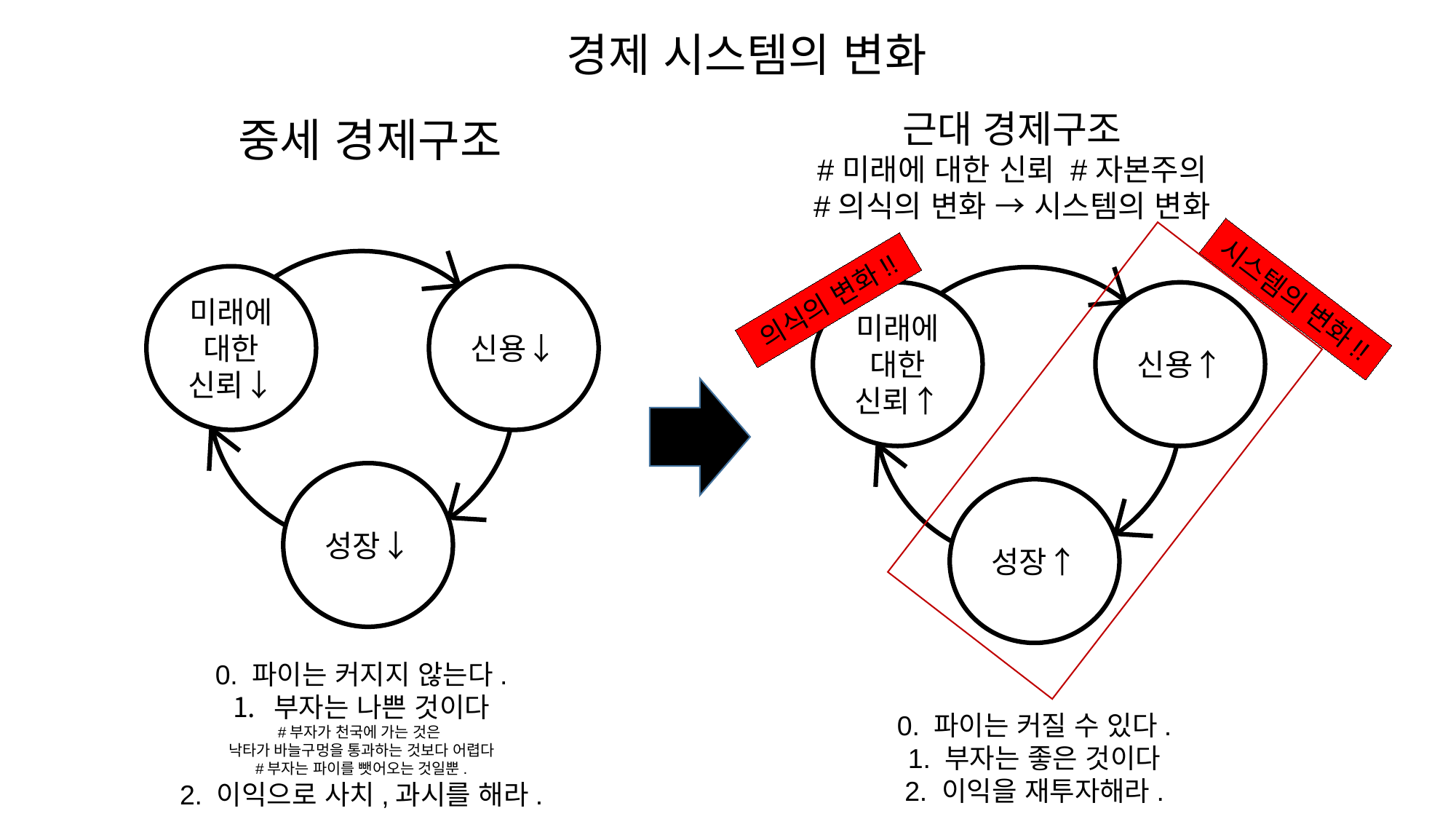

경제 시스템의 변화
근대 경제구조
#미래에 대한 신뢰 #자본주의
#의식의 변화 → 시스템의 변화
중세 경제구조
미래에
대한
신뢰↓
신용↓
성장↓

미래에
대한
신뢰↑
신용↑
성장↑

시스템의 변화!!
의식의 변화!!

0. 파이는 커지지 않는다.
부자는 나쁜 것이다
#부자가 천국에 가는 것은
낙타가 바늘구멍을 통과하는 것보다 어렵다
#부자는 파이를 뺏어오는 것일뿐.
2. 이익으로 사치,과시를 해라.
0. 파이는 커질 수 있다.
1. 부자는 좋은 것이다
2. 이익을 재투자해라.